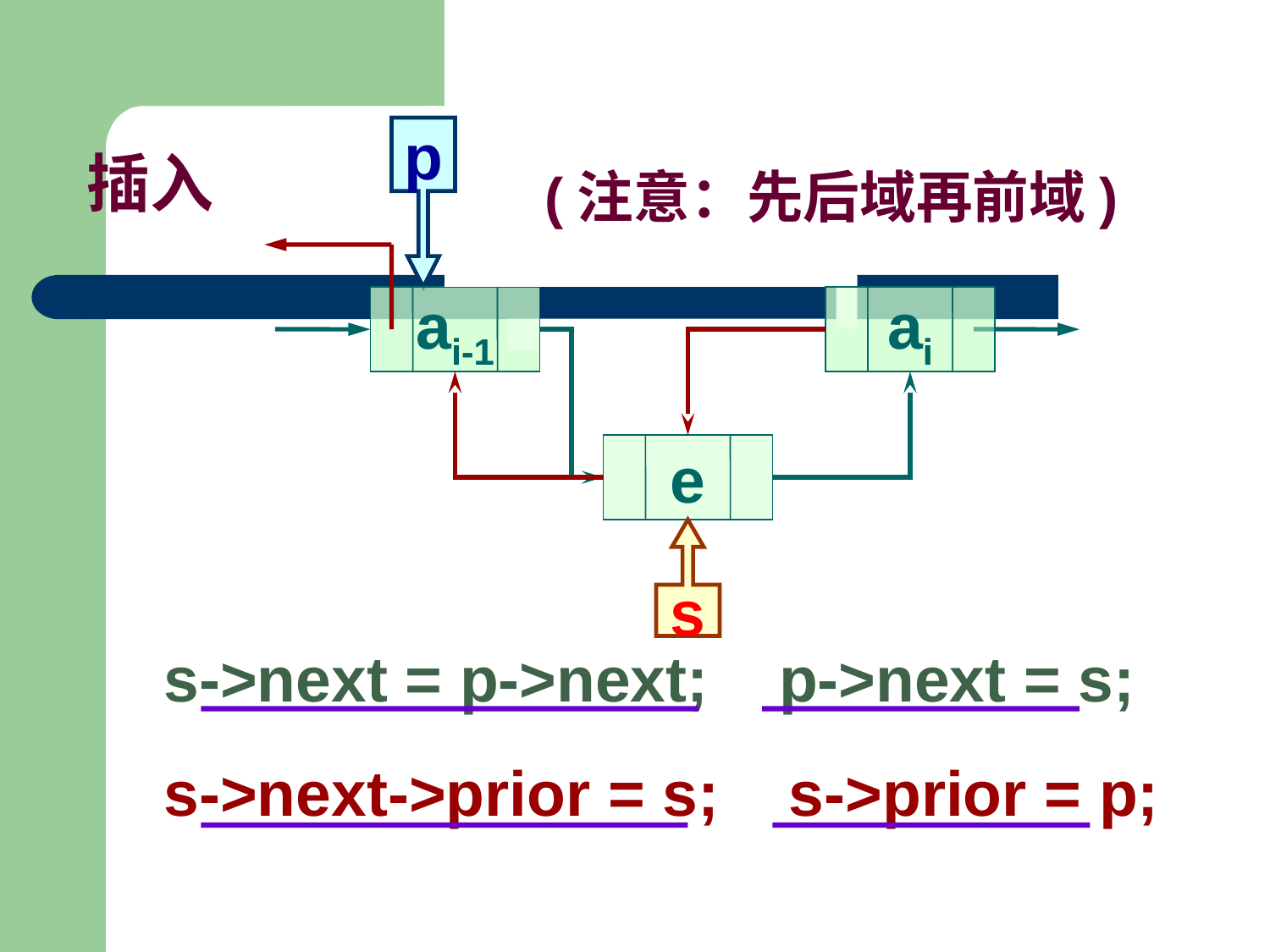

p
(注意：先后域再前域)
插入

ai-1

ai-1

ai

ai

e

s
s->next = p->next;    p->next = s;
s->next->prior = s;    s->prior = p;